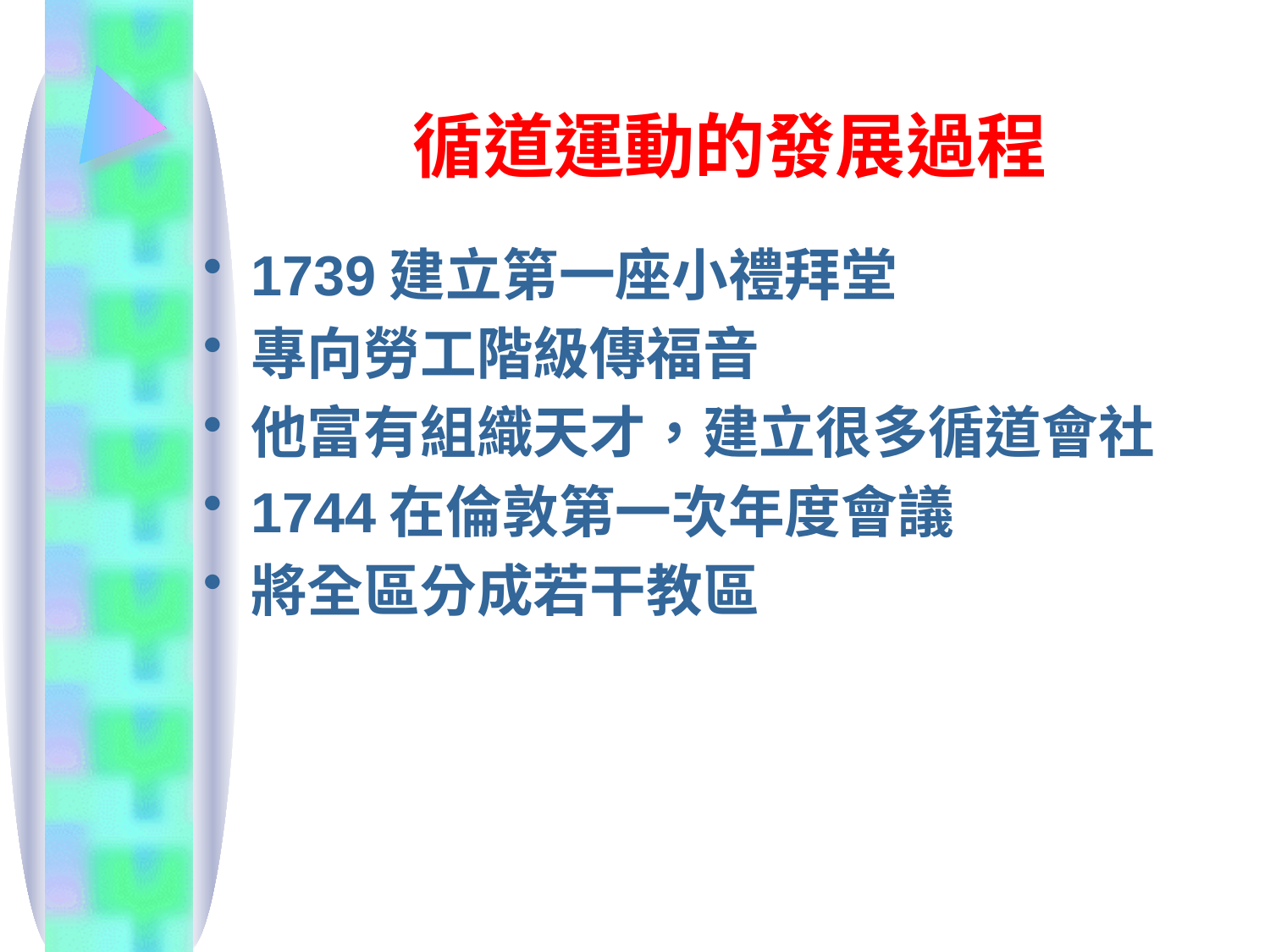

# 循道運動的發展過程
1739建立第一座小禮拜堂
專向勞工階級傳福音
他富有組織天才，建立很多循道會社
1744在倫敦第一次年度會議
將全區分成若干教區